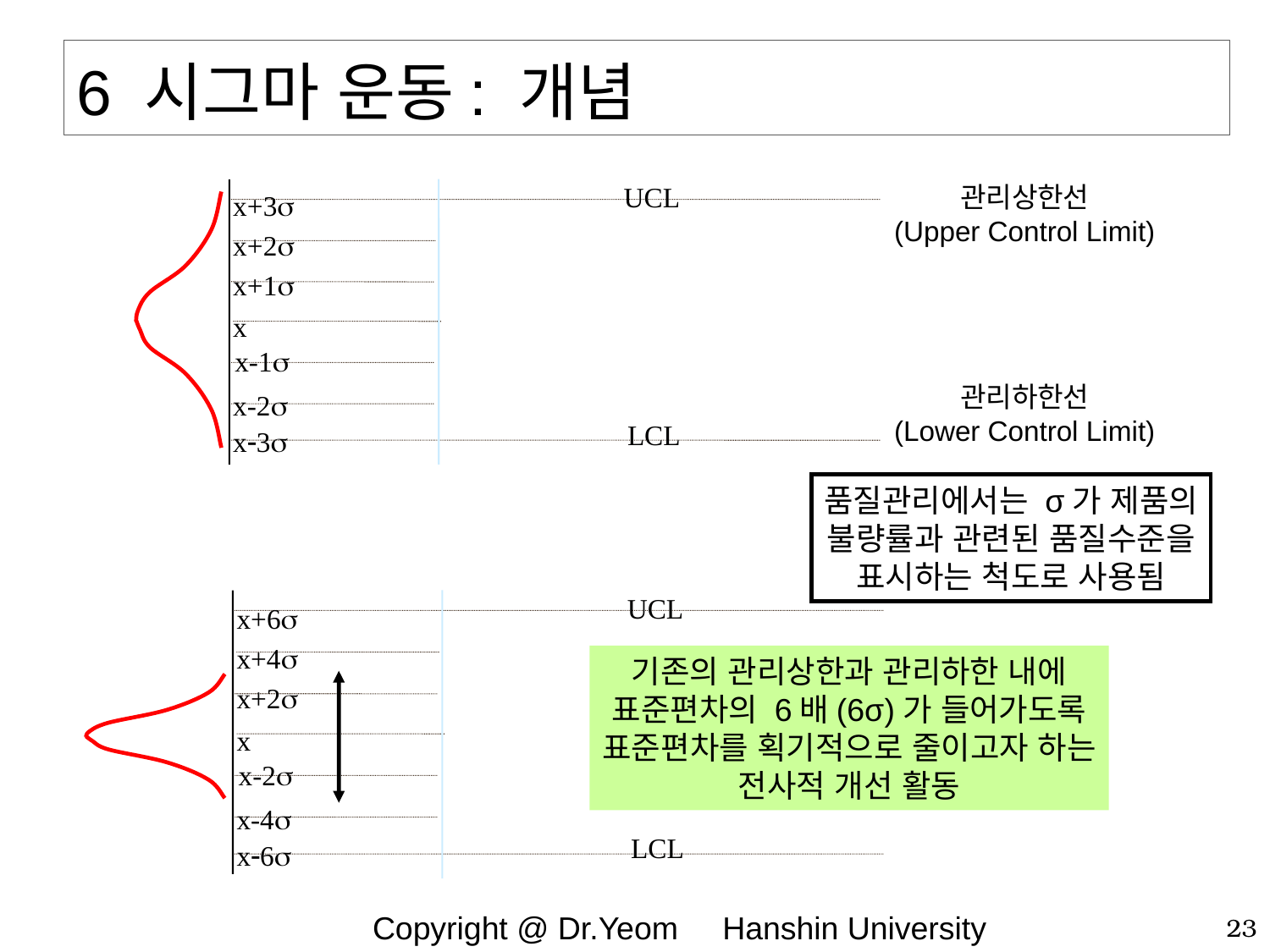

# 6 시그마 운동: 개념
UCL
관리상한선
(Upper Control Limit)

x+3σ

x+2σ

x+1σ

x

x-1σ

관리하한선
(Lower Control Limit)
x-2σ

LCL
x−3σ

품질관리에서는 σ가 제품의
불량률과 관련된 품질수준을
표시하는 척도로 사용됨
UCL

LCL

x+6σ
x+4σ
기존의 관리상한과 관리하한 내에
표준편차의 6배(6σ)가 들어가도록
표준편차를 획기적으로 줄이고자 하는
전사적 개선 활동
x+2σ
x
x-2σ
x-4σ
x−6σ
23